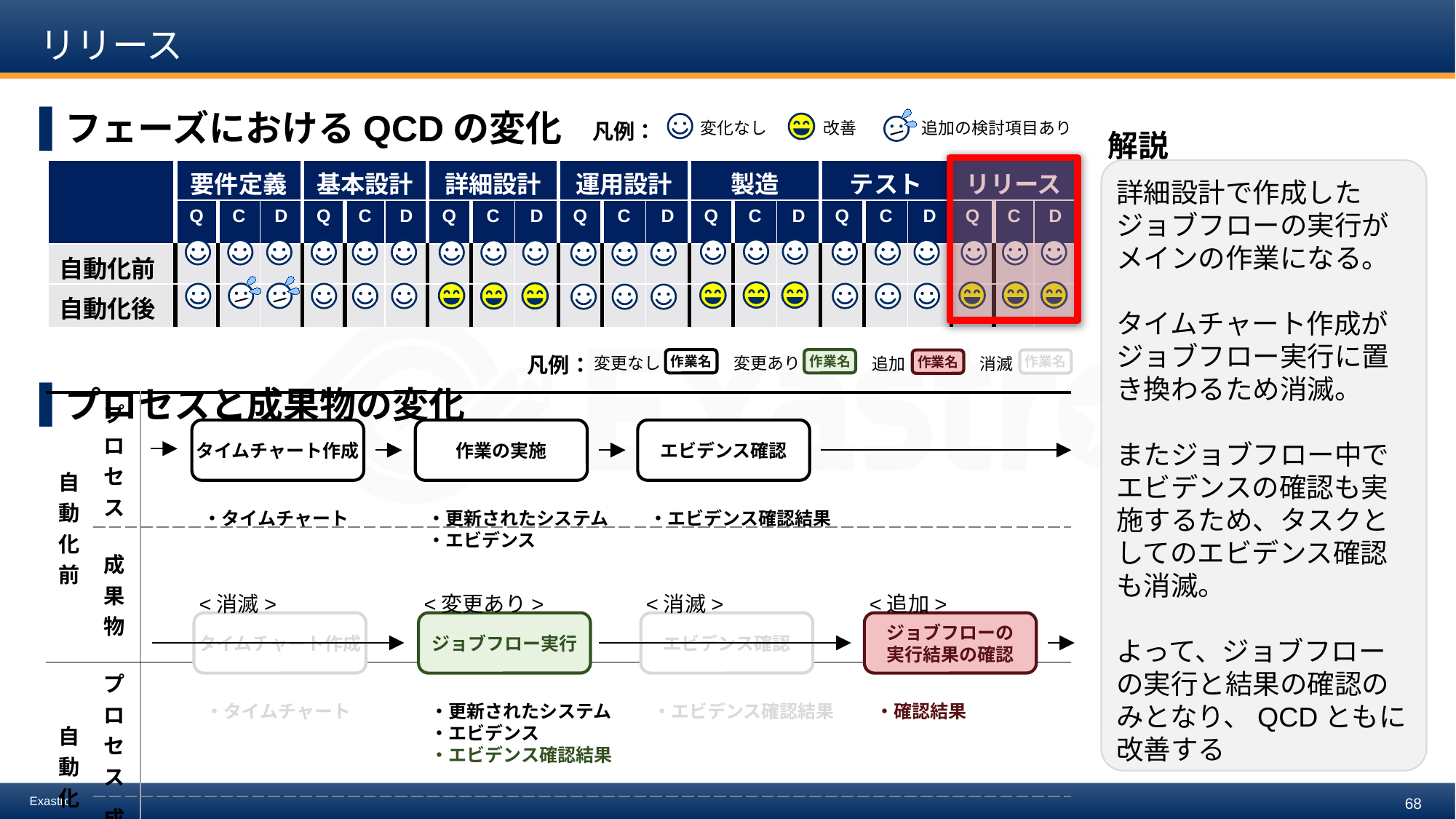

# リリース
フェーズにおけるQCDの変化

プロセスと成果物の変化

追加の検討項目あり
改善
変化なし
凡例：

解説

|  | 要件定義 |  |  | 基本設計 |  |  | 詳細設計 |  |  | 運用設計 |  |  | 製造 |  |  | テスト |  |  | リリース |  |  |
| --- | --- | --- | --- | --- | --- | --- | --- | --- | --- | --- | --- | --- | --- | --- | --- | --- | --- | --- | --- | --- | --- |
|  | Q | C | D | Q | C | D | Q | C | D | Q | C | D | Q | C | D | Q | C | D | Q | C | D |
| 自動化前 |  |  |  |  |  |  |  |  |  |  |  |  |  |  |  |  |  |  |  |  |  |
| 自動化後 |  |  |  |  |  |  |  |  |  |  |  |  |  |  |  |  |  |  |  |  |  |
詳細設計で作成したジョブフローの実行がメインの作業になる。

タイムチャート作成がジョブフロー実行に置き換わるため消滅。

またジョブフロー中でエビデンスの確認も実施するため、タスクとしてのエビデンス確認も消滅。

よって、ジョブフローの実行と結果の確認のみとなり、QCDともに改善する

凡例：
変更なし
作業名
変更あり
作業名
消滅
作業名
追加
作業名

タイムチャート作成
・タイムチャート

作業の実施
・更新されたシステム
・エビデンス

エビデンス確認
・エビデンス確認結果
| 自動化前 | プロセス |  |
| --- | --- | --- |
|  | 成果物 |  |
| 自動化後 | プロセス |  |
|  | 成果物 |  |
<消滅>
タイムチャート作成
・タイムチャート
<変更あり>
ジョブフロー実行
・更新されたシステム
・エビデンス
・エビデンス確認結果
<消滅>
エビデンス確認
・エビデンス確認結果
<追加>
ジョブフローの
実行結果の確認
・確認結果